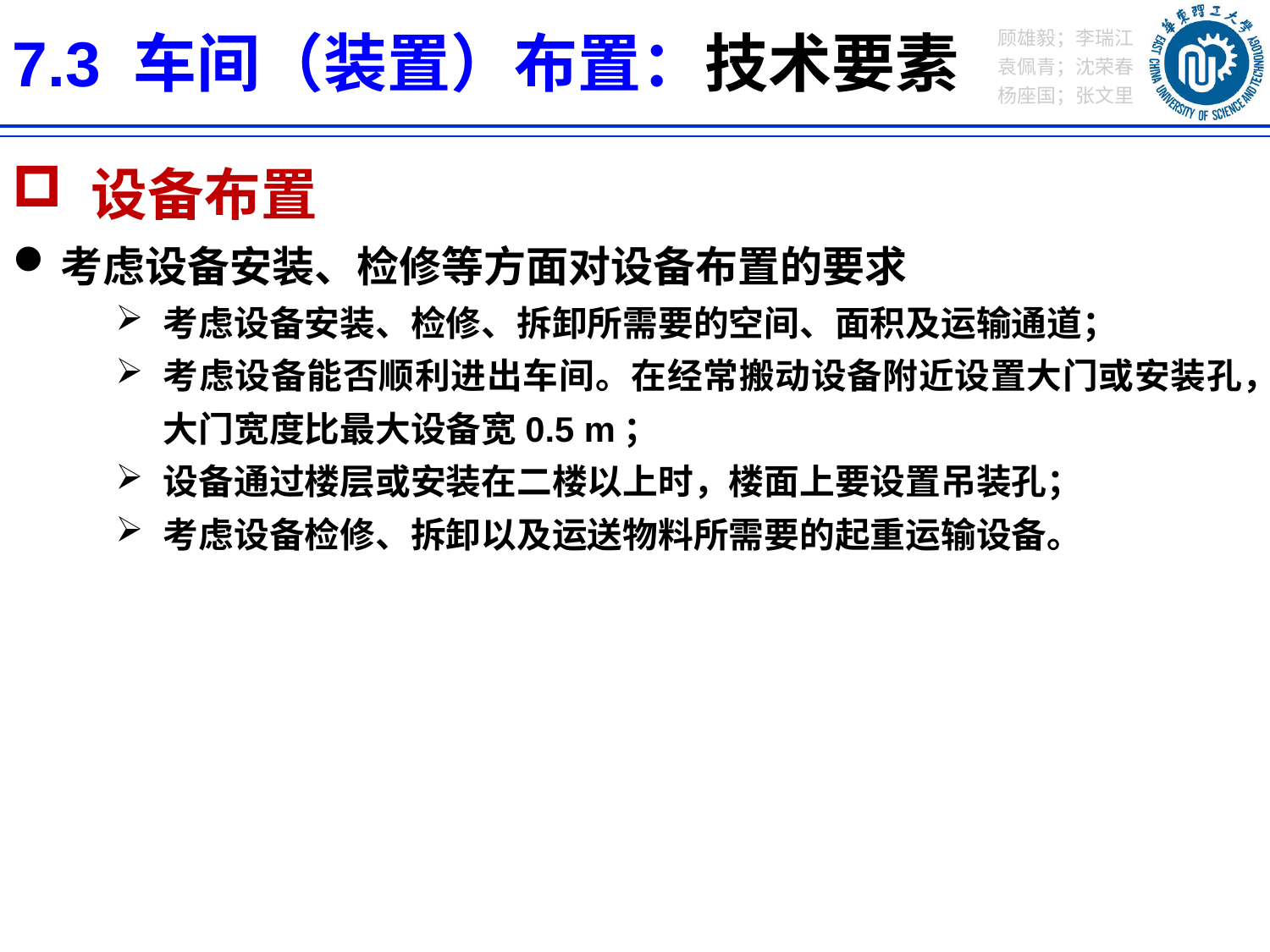

7.3 车间（装置）布置：技术要素
 设备布置
考虑设备安装、检修等方面对设备布置的要求
考虑设备安装、检修、拆卸所需要的空间、面积及运输通道；
考虑设备能否顺利进出车间。在经常搬动设备附近设置大门或安装孔，大门宽度比最大设备宽0.5 m；
设备通过楼层或安装在二楼以上时，楼面上要设置吊装孔；
考虑设备检修、拆卸以及运送物料所需要的起重运输设备。